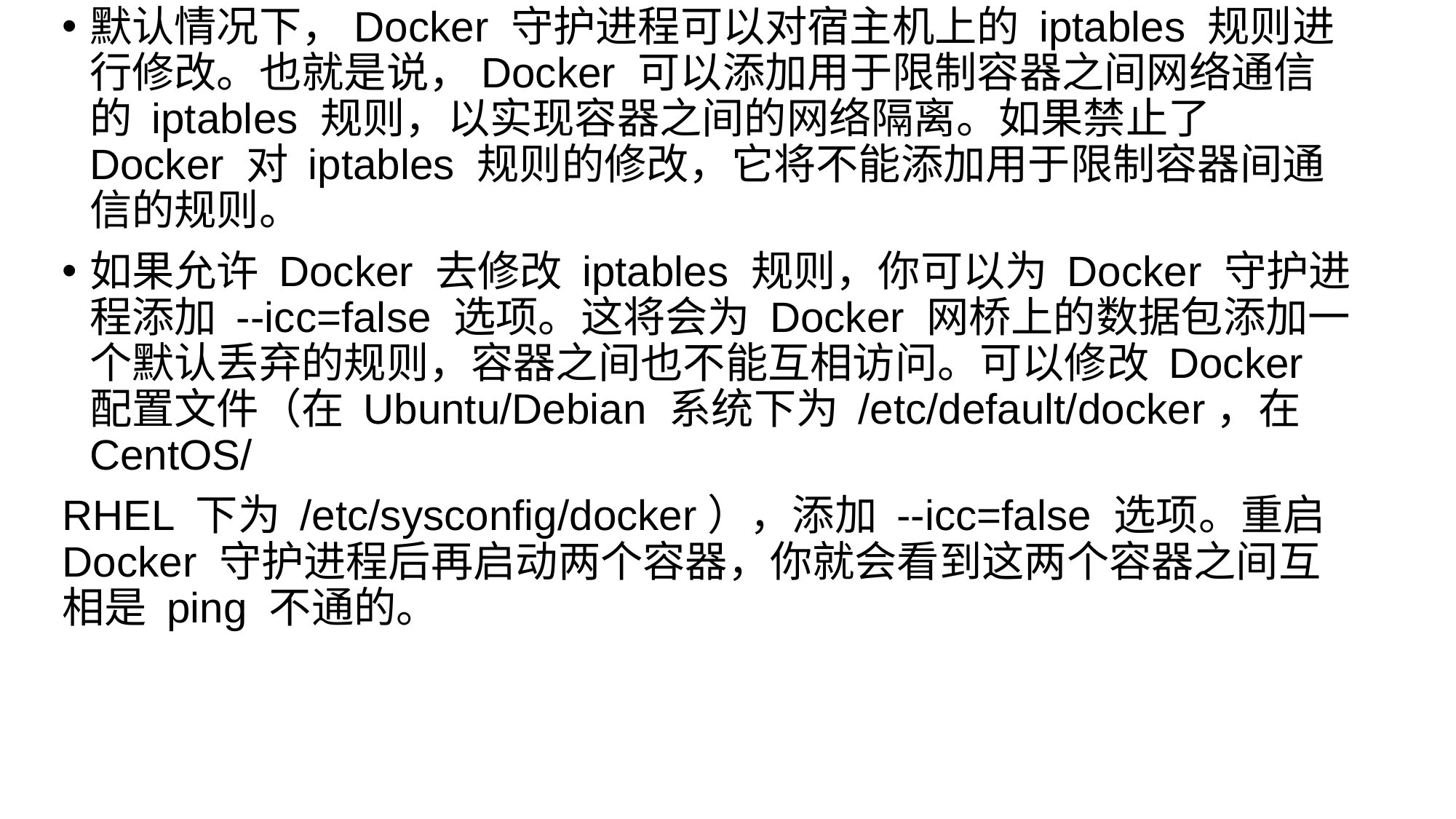

默认情况下，Docker 守护进程可以对宿主机上的 iptables 规则进行修改。也就是说，Docker 可以添加用于限制容器之间网络通信的 iptables 规则，以实现容器之间的网络隔离。如果禁止了 Docker 对 iptables 规则的修改，它将不能添加用于限制容器间通信的规则。
如果允许 Docker 去修改 iptables 规则，你可以为 Docker 守护进程添加 --icc=false 选项。这将会为 Docker 网桥上的数据包添加一个默认丢弃的规则，容器之间也不能互相访问。可以修改 Docker 配置文件（在 Ubuntu/Debian 系统下为 /etc/default/docker，在 CentOS/
RHEL 下为 /etc/sysconfig/docker），添加 --icc=false 选项。重启 Docker 守护进程后再启动两个容器，你就会看到这两个容器之间互相是 ping 不通的。